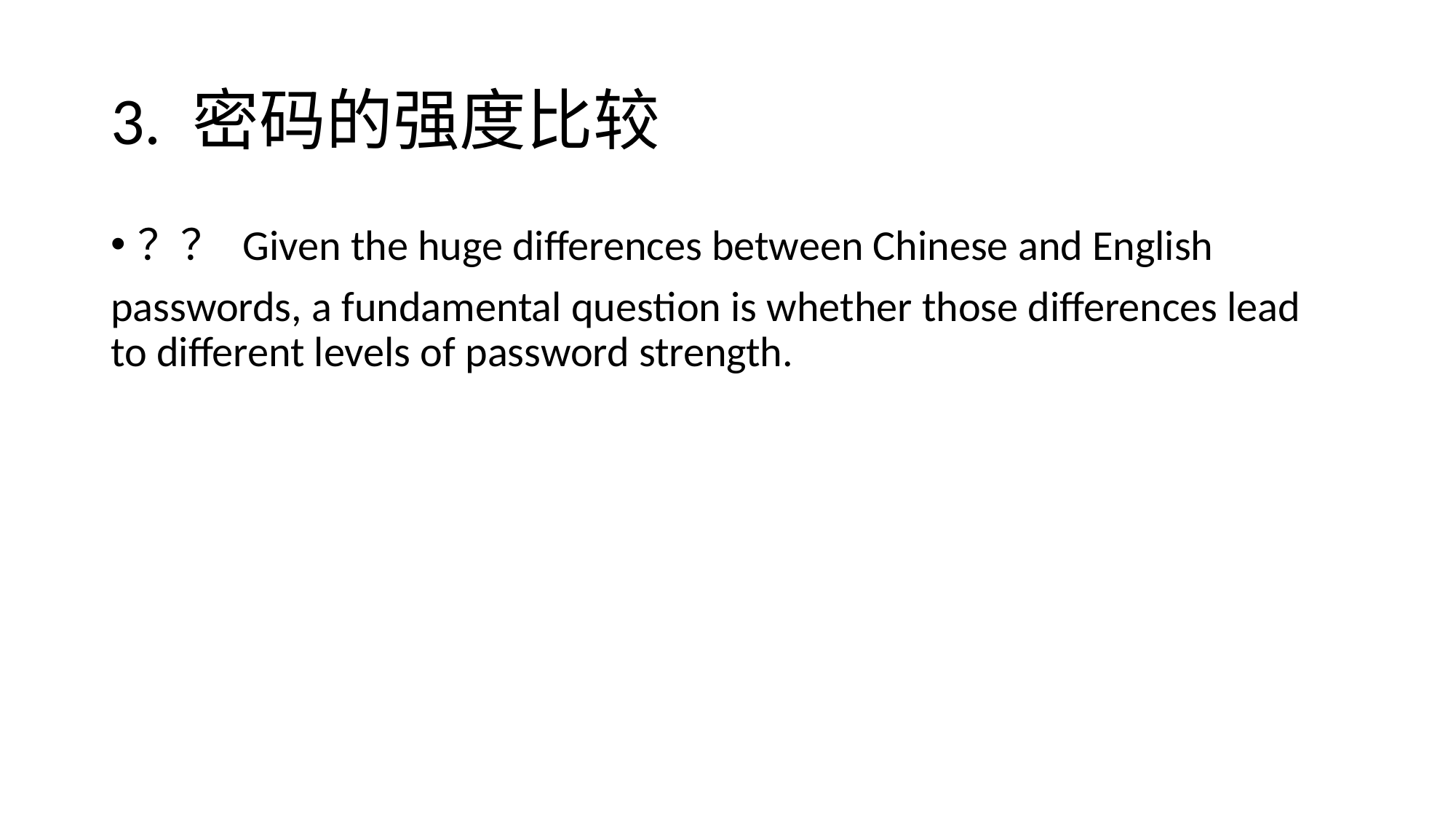

# 3. 密码的强度比较
？？ Given the huge differences between Chinese and English
passwords, a fundamental question is whether those differences lead to different levels of password strength.